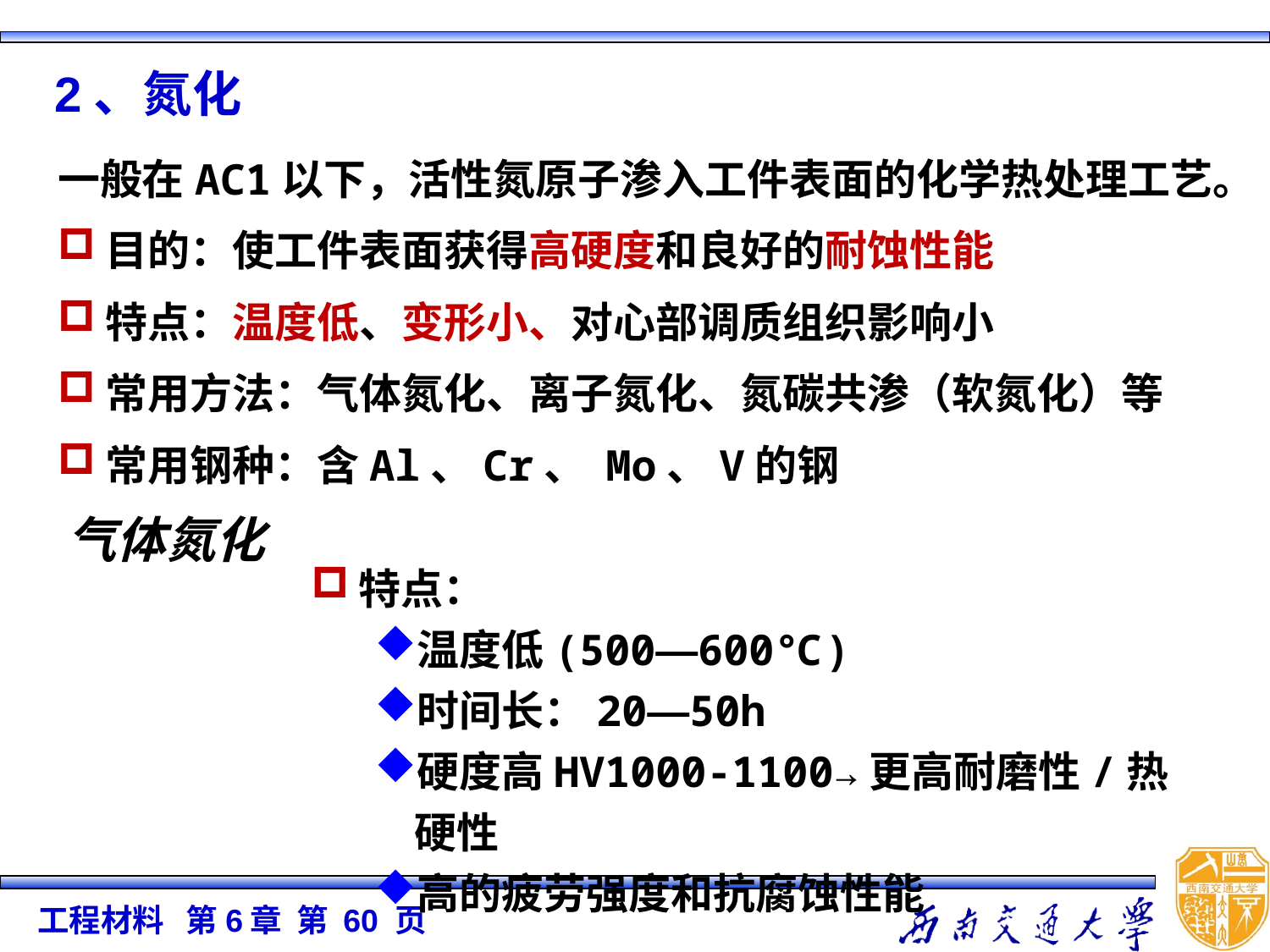

# 2、氮化
一般在AC1以下，活性氮原子渗入工件表面的化学热处理工艺。
目的：使工件表面获得高硬度和良好的耐蚀性能
特点：温度低、变形小、对心部调质组织影响小
常用方法：气体氮化、离子氮化、氮碳共渗（软氮化）等
常用钢种：含Al、Cr、 Mo、V的钢
气体氮化
特点：
温度低(500—600℃)
时间长：20—50h
硬度高HV1000-1100→更高耐磨性/热硬性
高的疲劳强度和抗腐蚀性能